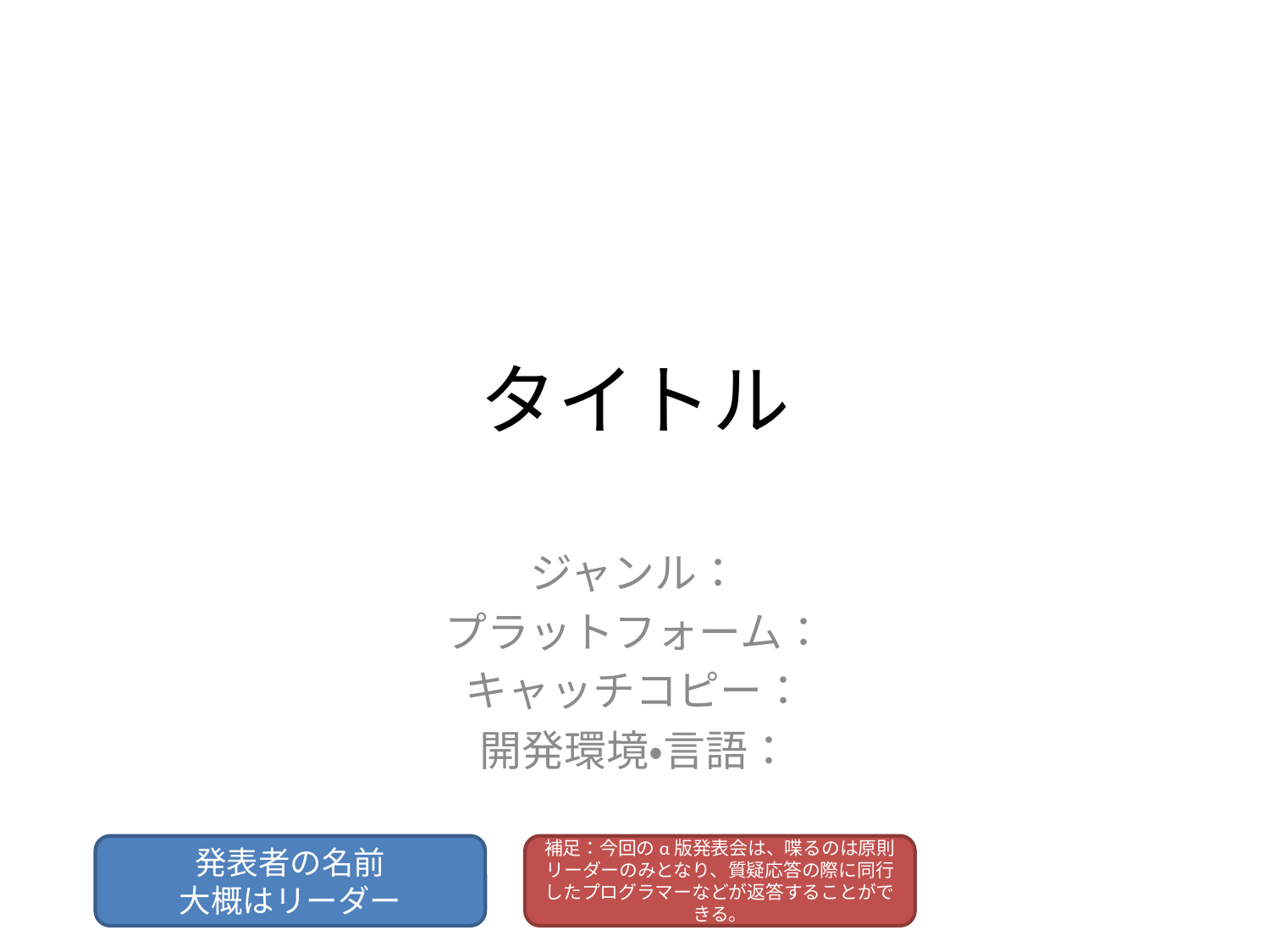

# タイトル
ジャンル：
プラットフォーム：
キャッチコピー：
開発環境・言語：
発表者の名前
大概はリーダー
補足：今回のα版発表会は、喋るのは原則リーダーのみとなり、質疑応答の際に同行したプログラマーなどが返答することができる。